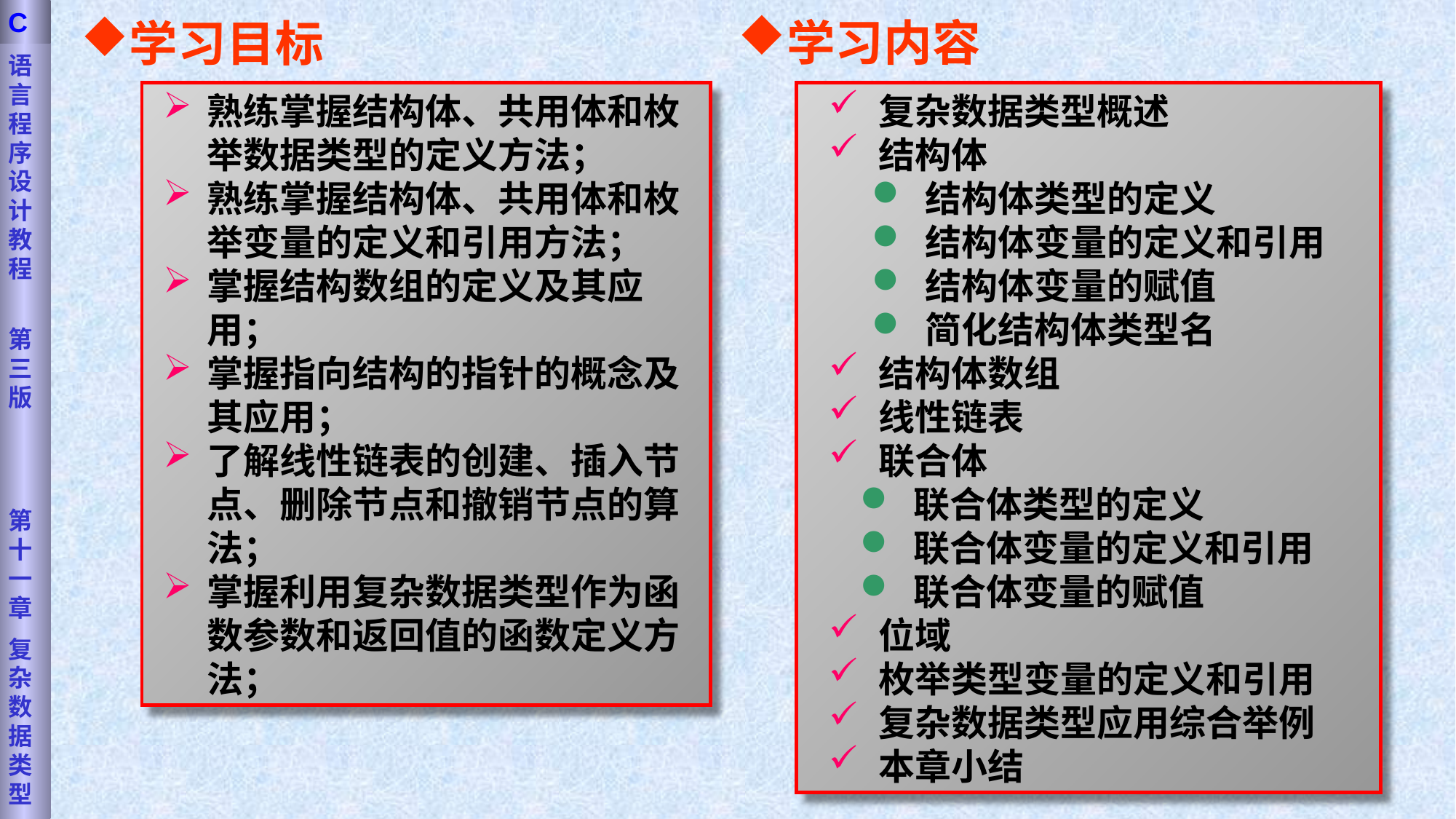

语言程序设计教程
第三版

第十一章
复杂数据类型
C
学习内容
学习目标
熟练掌握结构体、共用体和枚举数据类型的定义方法；
熟练掌握结构体、共用体和枚举变量的定义和引用方法；
掌握结构数组的定义及其应用；
掌握指向结构的指针的概念及其应用；
了解线性链表的创建、插入节点、删除节点和撤销节点的算法；
掌握利用复杂数据类型作为函数参数和返回值的函数定义方法；
 复杂数据类型概述
 结构体
 结构体类型的定义
 结构体变量的定义和引用
 结构体变量的赋值
 简化结构体类型名
 结构体数组
 线性链表
 联合体
 联合体类型的定义
 联合体变量的定义和引用
 联合体变量的赋值
 位域
 枚举类型变量的定义和引用
 复杂数据类型应用综合举例
 本章小结